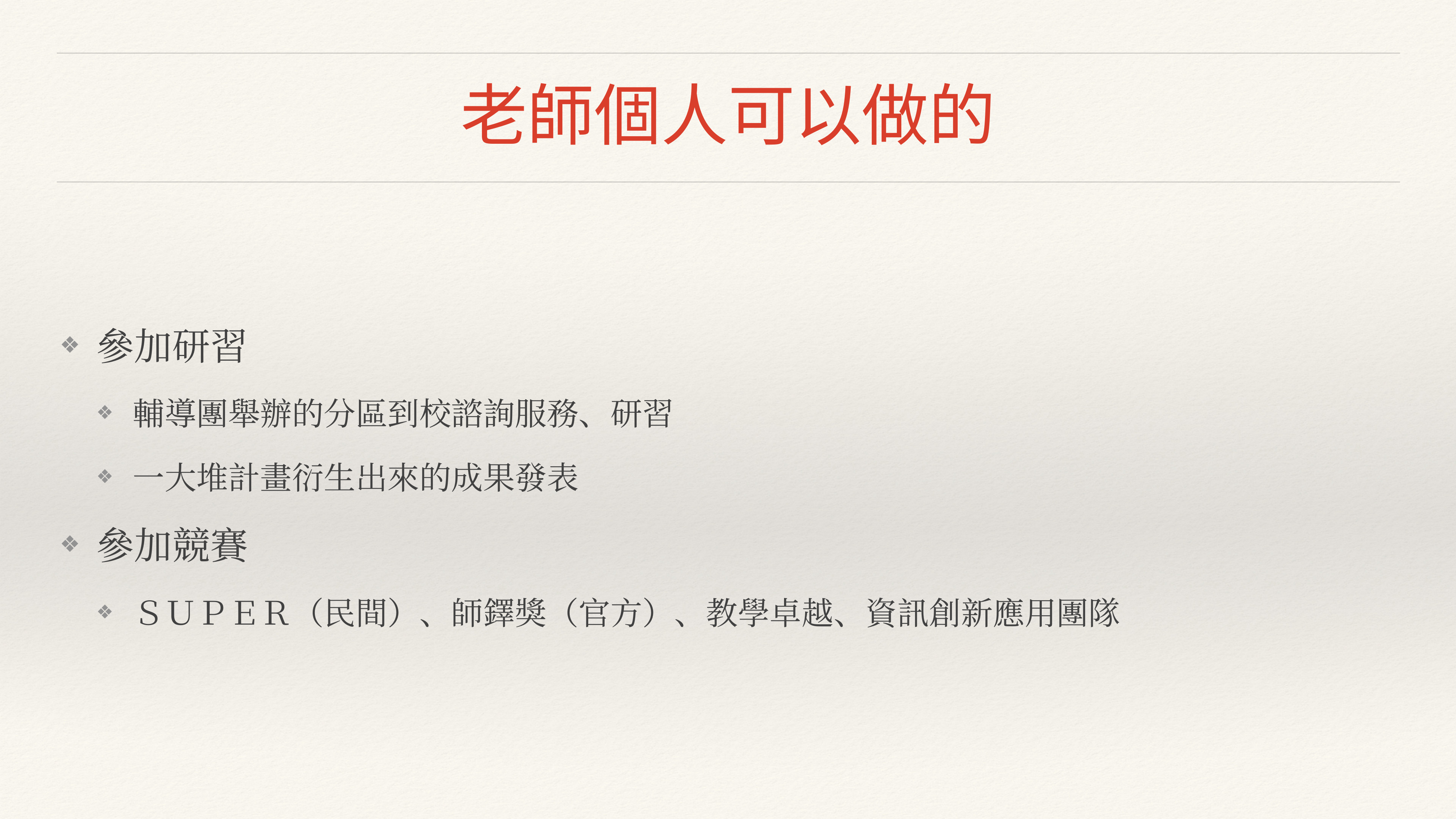

# 老師個人可以做的
參加研習
輔導團舉辦的分區到校諮詢服務、研習
一大堆計畫衍生出來的成果發表
參加競賽
ＳＵＰＥＲ（民間）、師鐸獎（官方）、教學卓越、資訊創新應用團隊